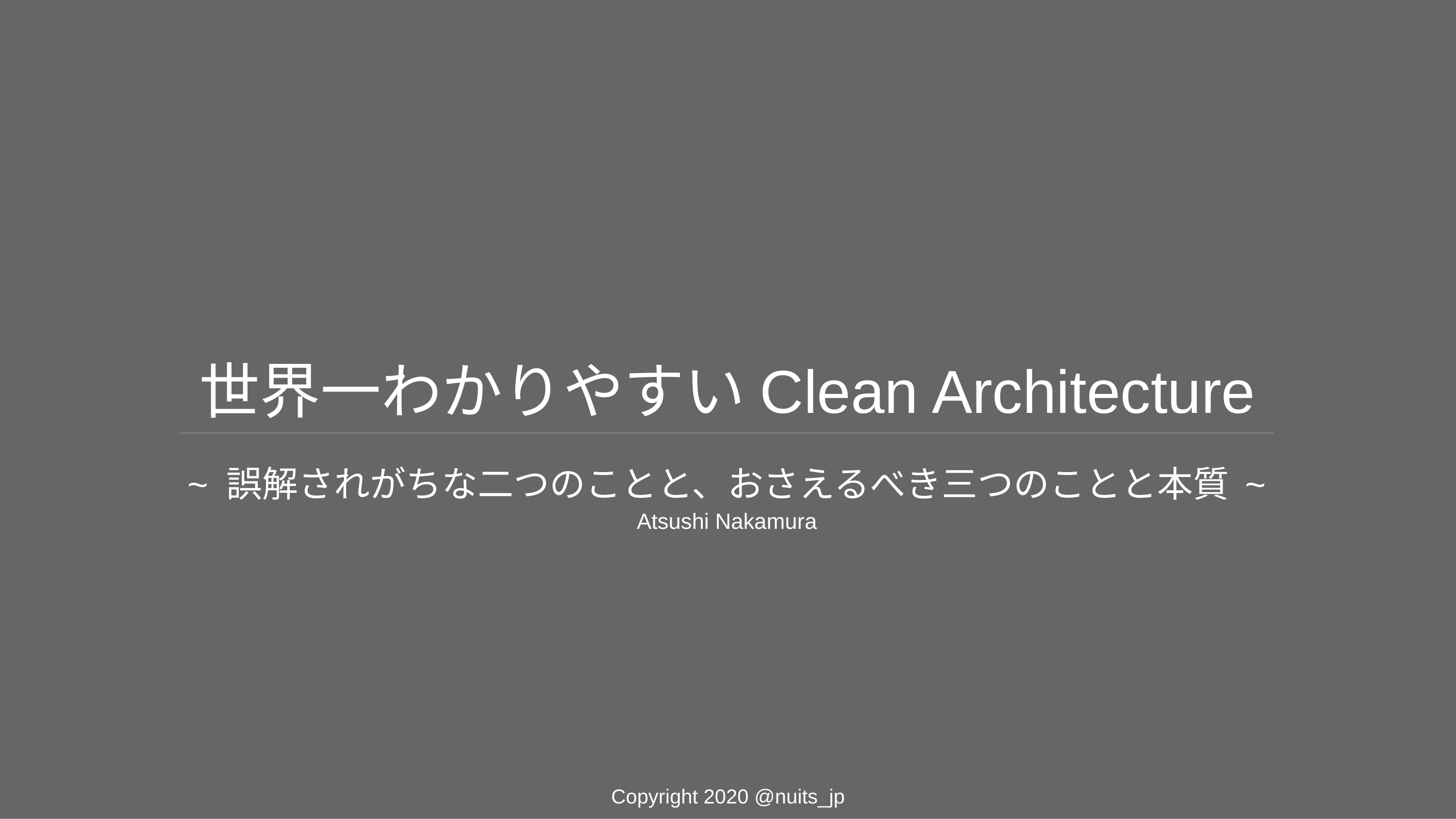

# 世界一わかりやすいClean Architecture
~ 誤解されがちな二つのことと、おさえるべき三つのことと本質 ~
Atsushi Nakamura